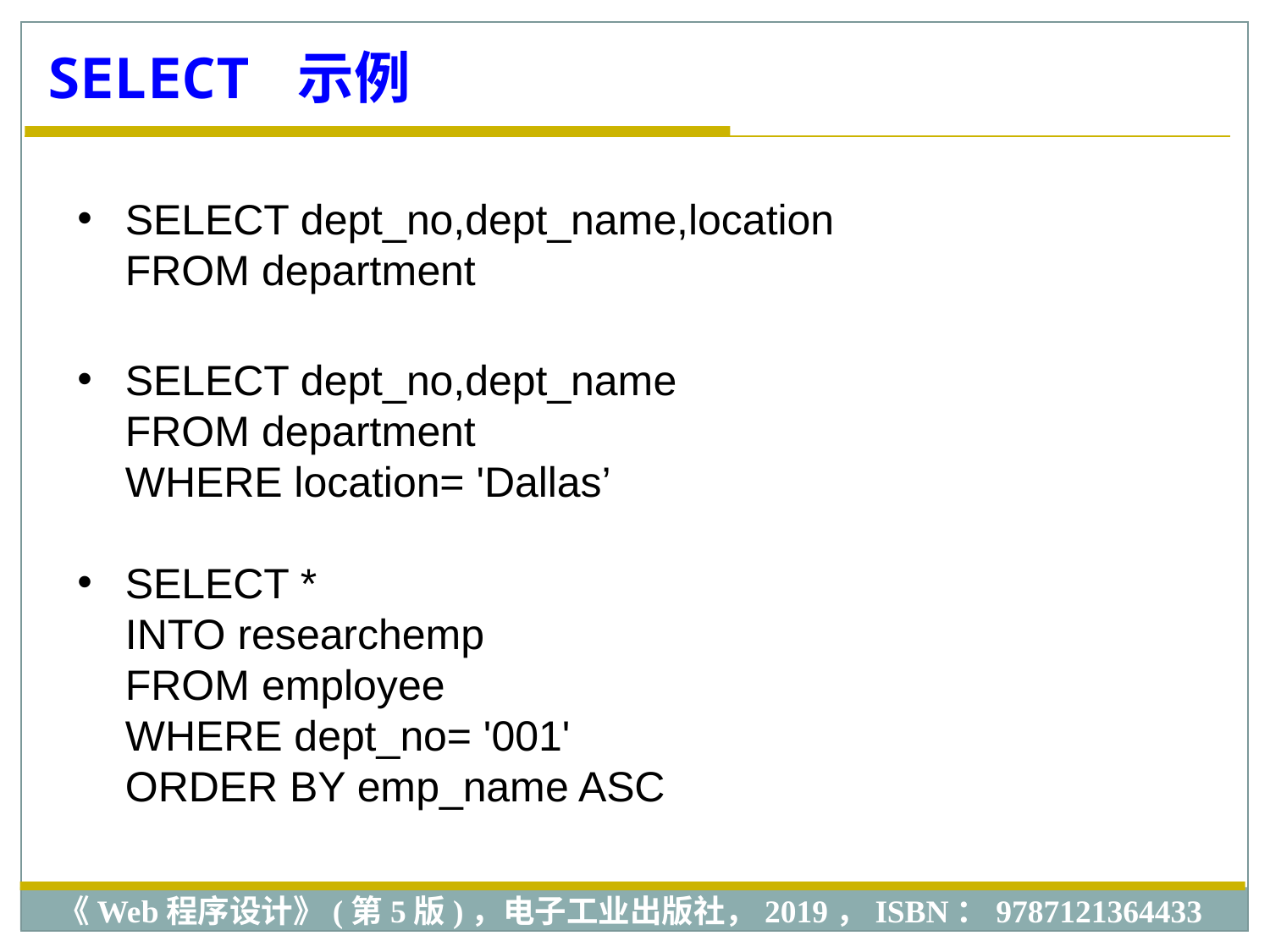

SELECT 示例
SELECT dept_no,dept_name,location
	FROM department

SELECT dept_no,dept_name
	FROM department
	WHERE location= 'Dallas’

SELECT *
	INTO researchemp
	FROM employee
	WHERE dept_no= '001'
	ORDER BY emp_name ASC